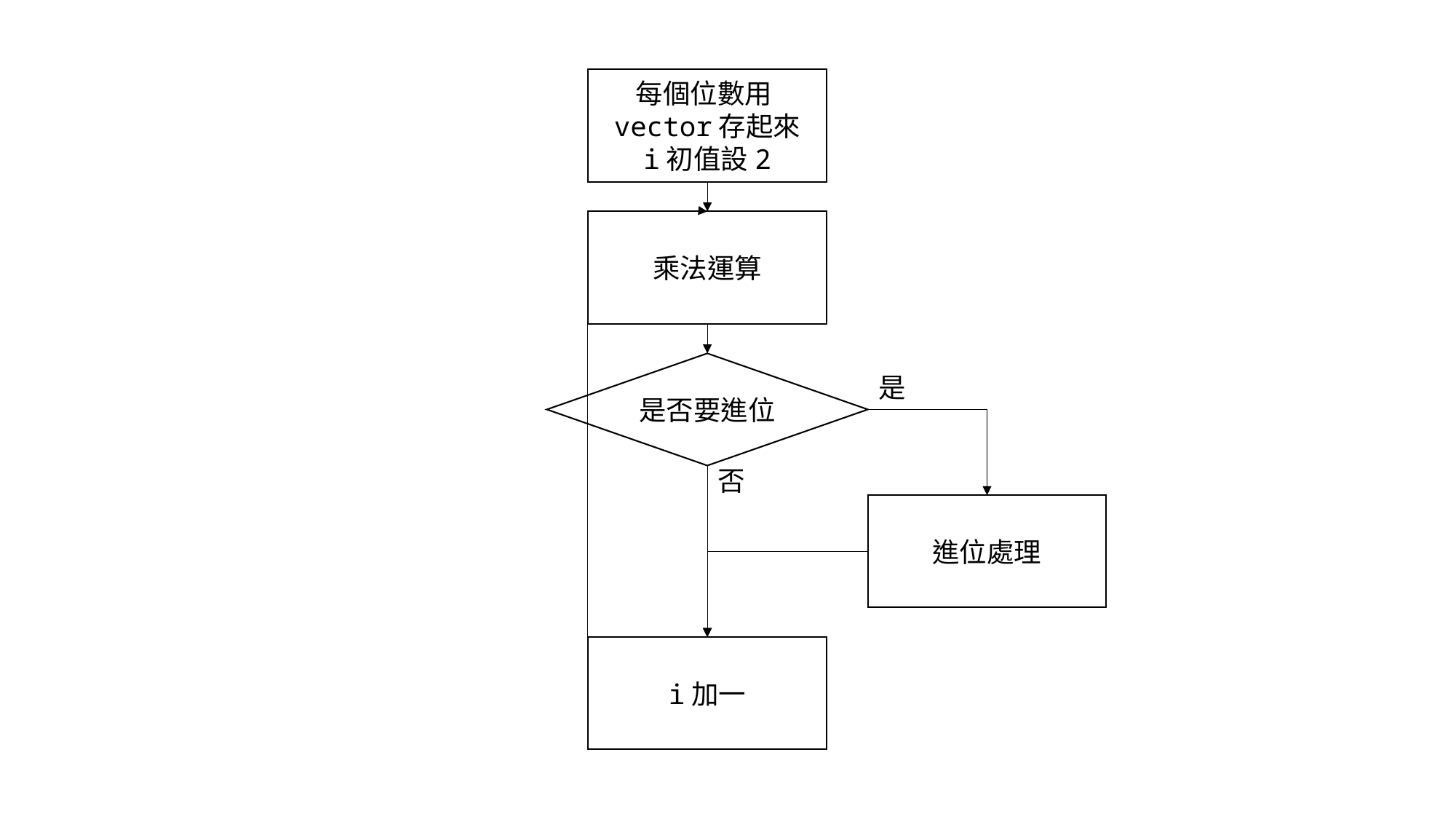

每個位數用vector存起來
i初值設2
乘法運算
是否要進位
是
否
進位處理
i加一